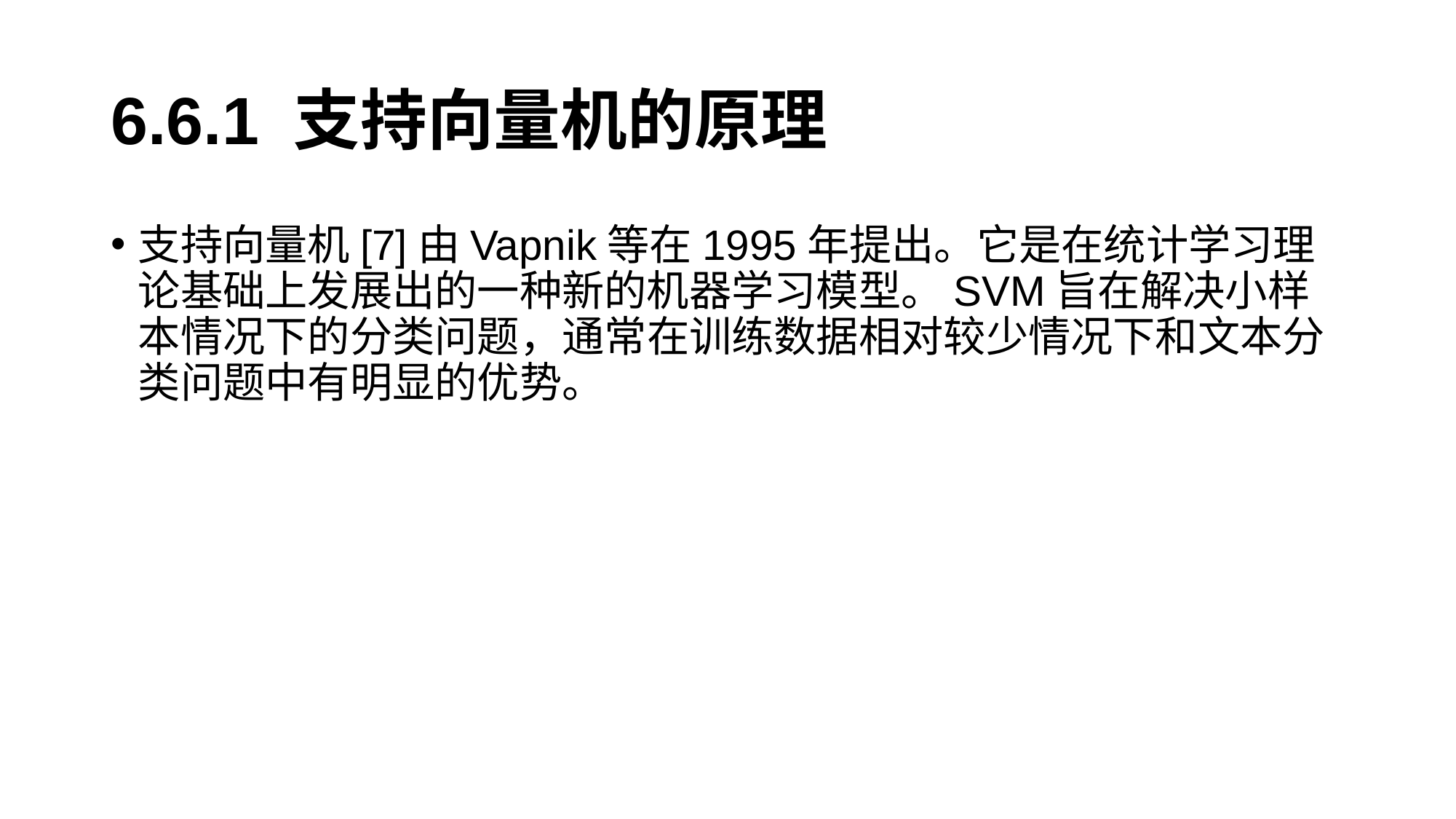

# 6.6.1 支持向量机的原理
支持向量机[7]由Vapnik等在1995年提出。它是在统计学习理论基础上发展出的一种新的机器学习模型。SVM旨在解决小样本情况下的分类问题，通常在训练数据相对较少情况下和文本分类问题中有明显的优势。